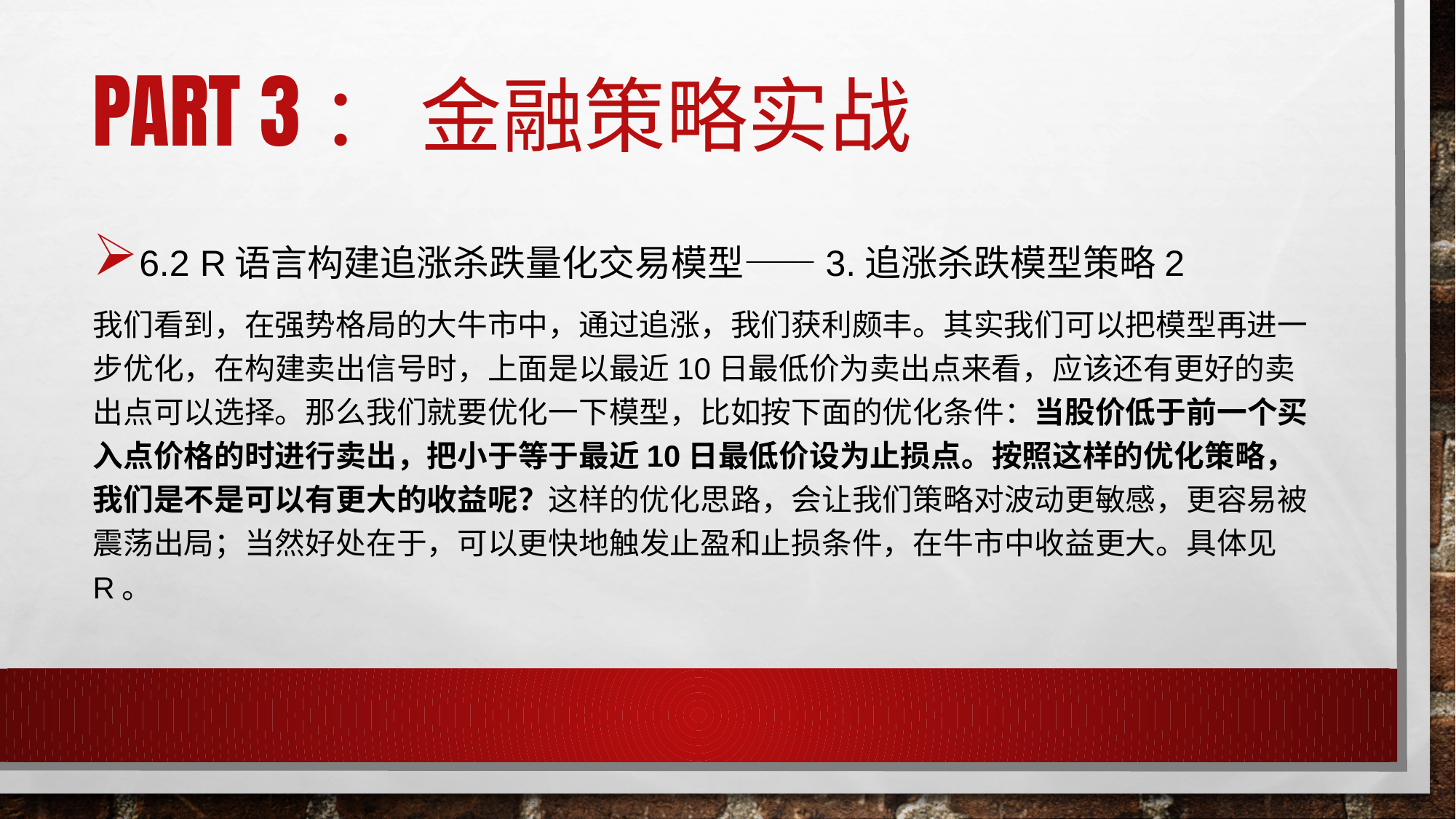

# Part 3： 金融策略实战
6.2 R语言构建追涨杀跌量化交易模型——3.追涨杀跌模型策略2
我们看到，在强势格局的大牛市中，通过追涨，我们获利颇丰。其实我们可以把模型再进一步优化，在构建卖出信号时，上面是以最近10日最低价为卖出点来看，应该还有更好的卖出点可以选择。那么我们就要优化一下模型，比如按下面的优化条件：当股价低于前一个买入点价格的时进行卖出，把小于等于最近10日最低价设为止损点。按照这样的优化策略，我们是不是可以有更大的收益呢？这样的优化思路，会让我们策略对波动更敏感，更容易被震荡出局；当然好处在于，可以更快地触发止盈和止损条件，在牛市中收益更大。具体见R。